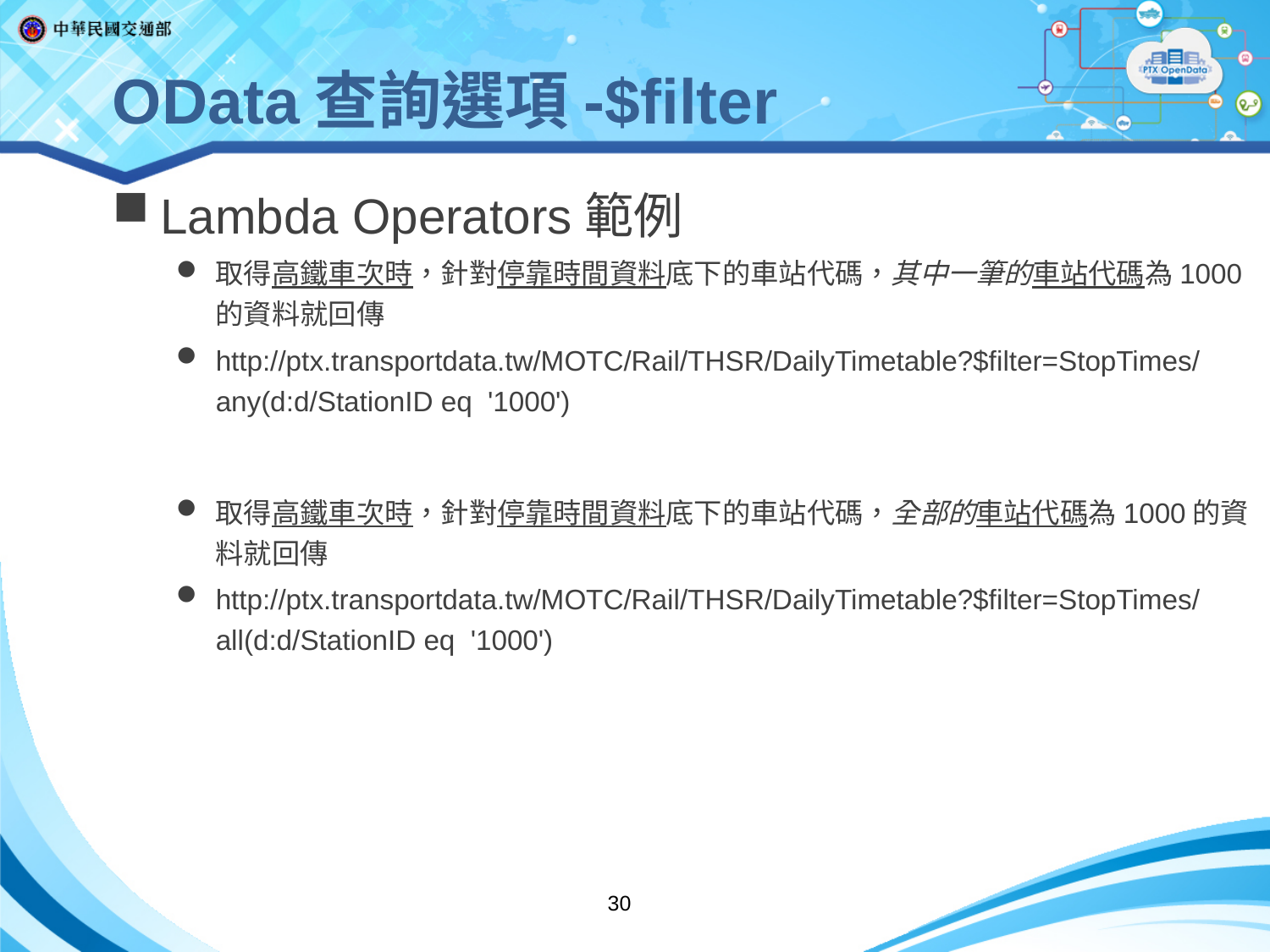

OData查詢選項-$filter
Lambda Operators範例
取得高鐵車次時，針對停靠時間資料底下的車站代碼，其中一筆的車站代碼為1000的資料就回傳
http://ptx.transportdata.tw/MOTC/Rail/THSR/DailyTimetable?$filter=StopTimes/any(d:d/StationID eq  '1000')

取得高鐵車次時，針對停靠時間資料底下的車站代碼，全部的車站代碼為1000的資料就回傳
http://ptx.transportdata.tw/MOTC/Rail/THSR/DailyTimetable?$filter=StopTimes/all(d:d/StationID eq  '1000')

30